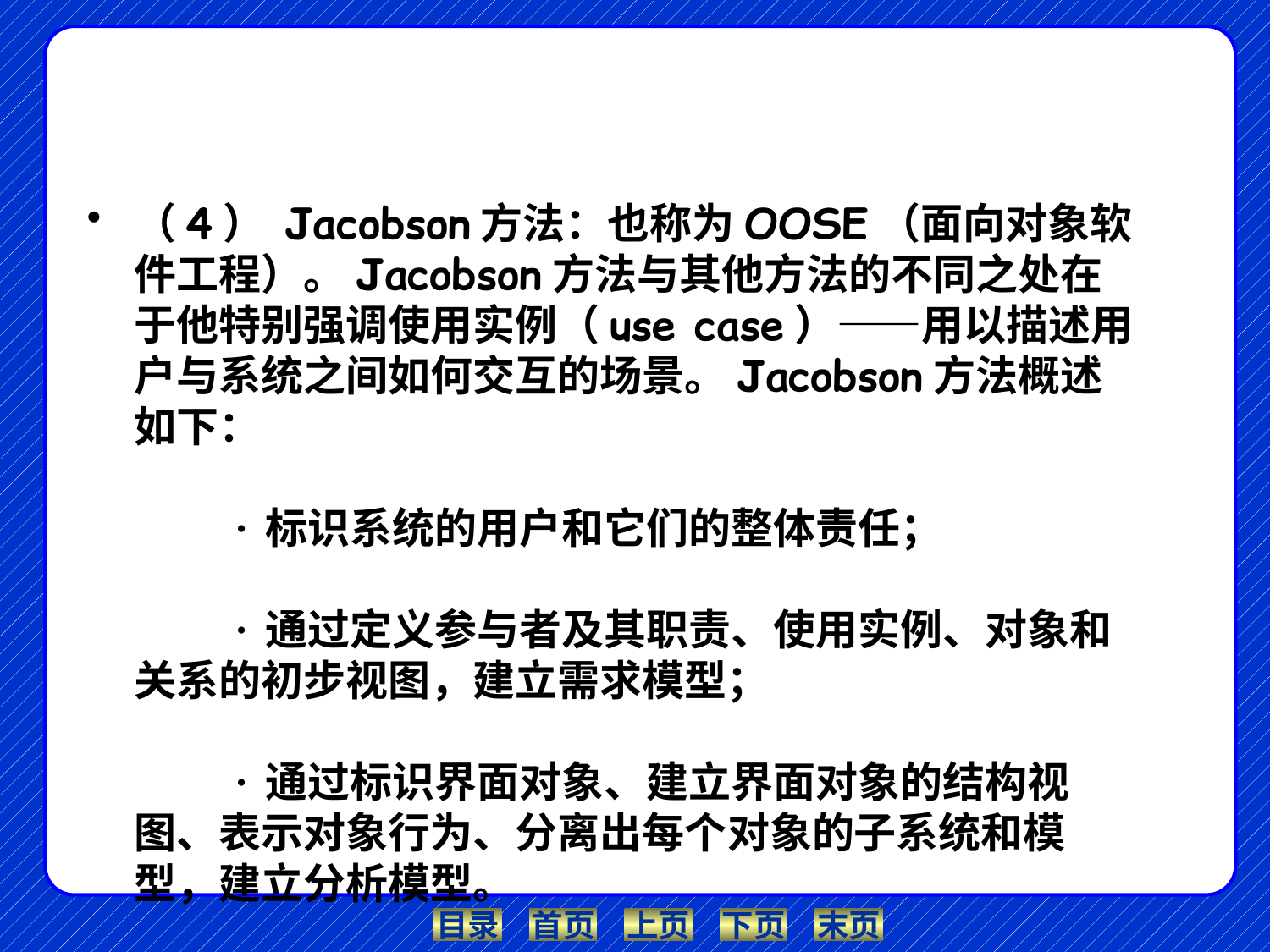

#
（4） Jacobson方法：也称为OOSE（面向对象软件工程）。Jacobson方法与其他方法的不同之处在于他特别强调使用实例（use case）——用以描述用户与系统之间如何交互的场景。Jacobson方法概述如下：
　　·标识系统的用户和它们的整体责任；
　　·通过定义参与者及其职责、使用实例、对象和关系的初步视图，建立需求模型；
　　·通过标识界面对象、建立界面对象的结构视图、表示对象行为、分离出每个对象的子系统和模型，建立分析模型。